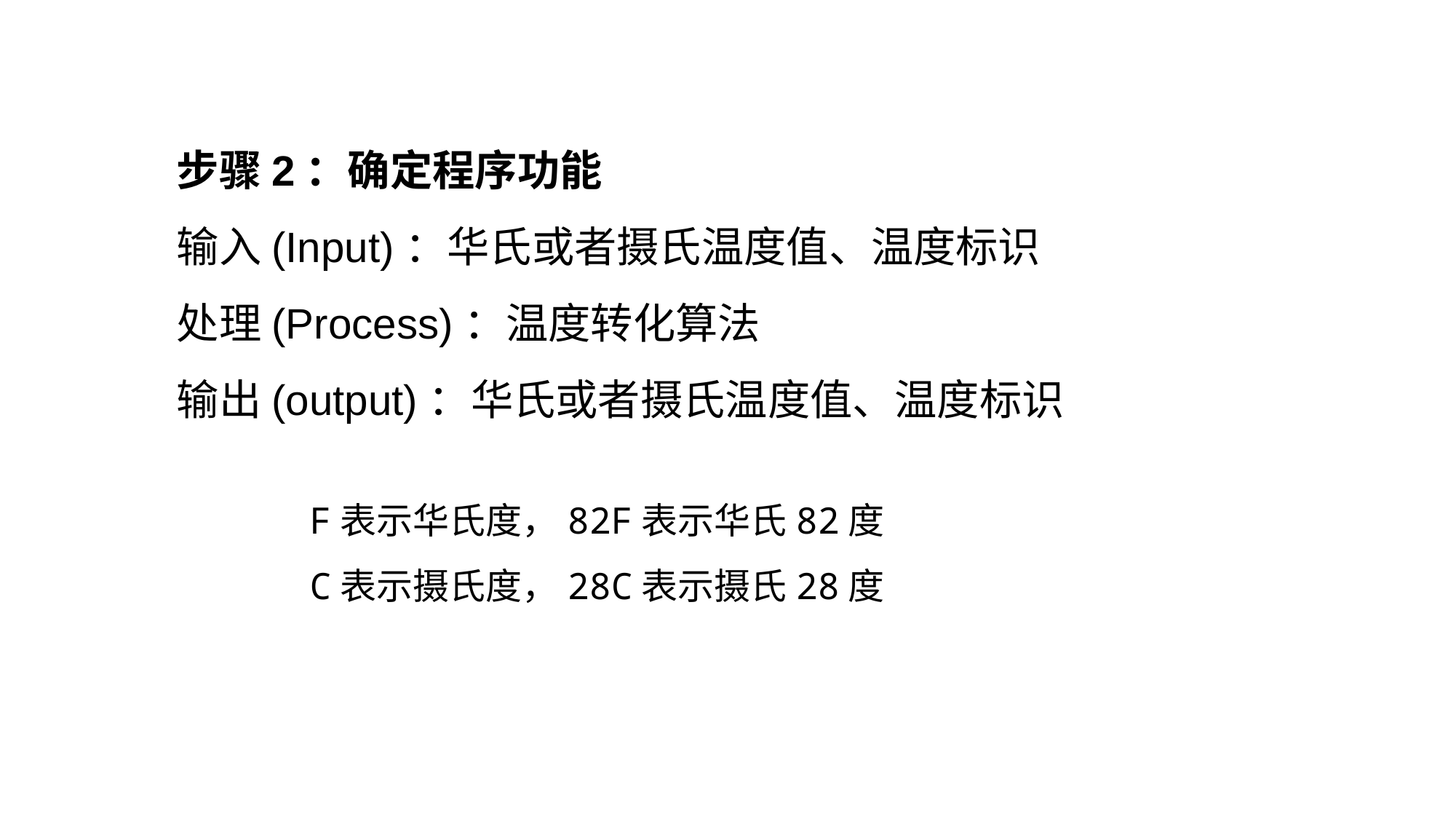

步骤2：确定程序功能
输入(Input)：华氏或者摄氏温度值、温度标识
处理(Process)：温度转化算法
输出(output)：华氏或者摄氏温度值、温度标识
F表示华氏度，82F表示华氏82度
C表示摄氏度，28C表示摄氏28度